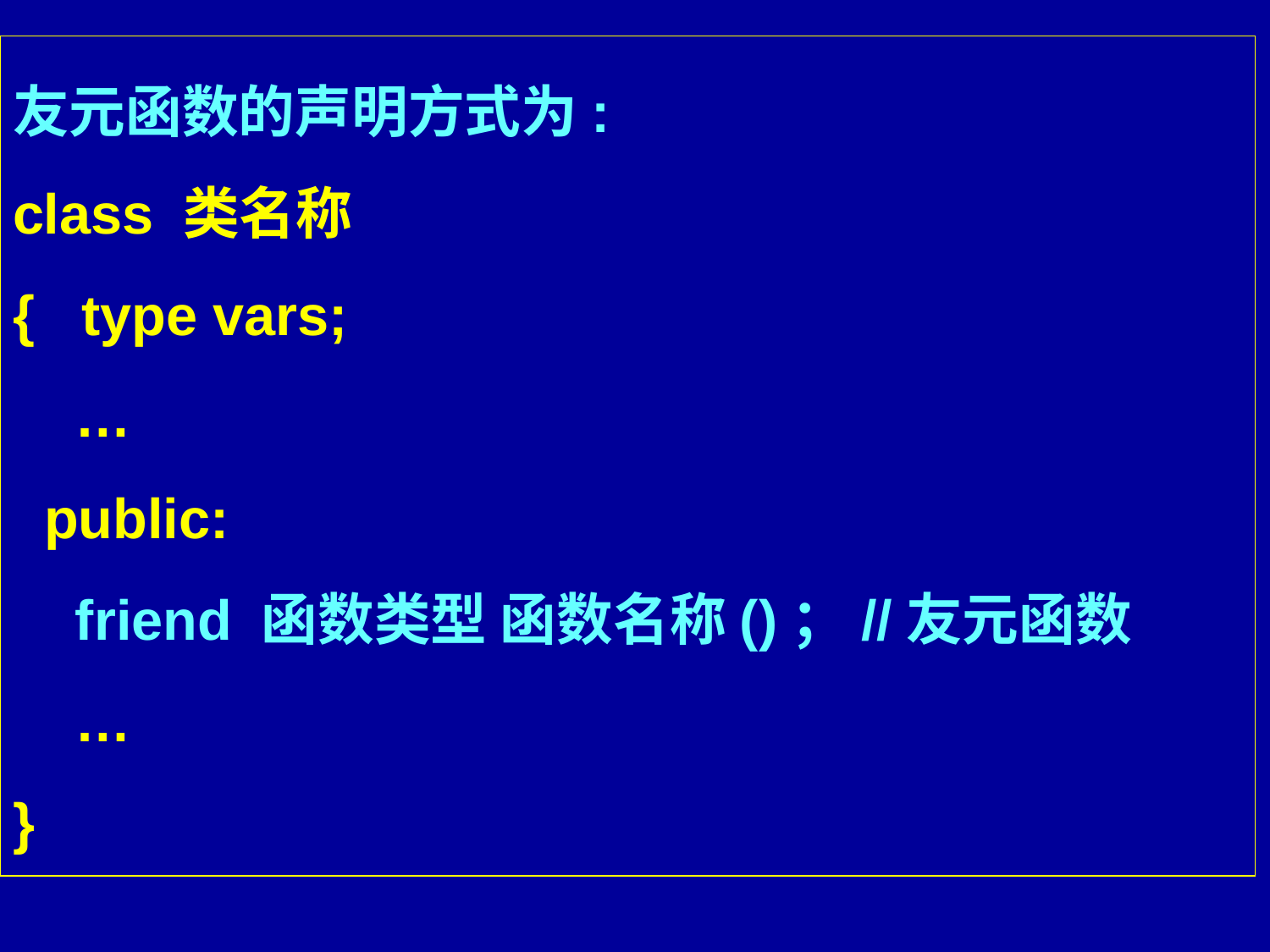

友元函数的声明方式为:
class 类名称
{   type vars;
    …
  public:
    friend 函数类型 函数名称()；//友元函数
    …
}